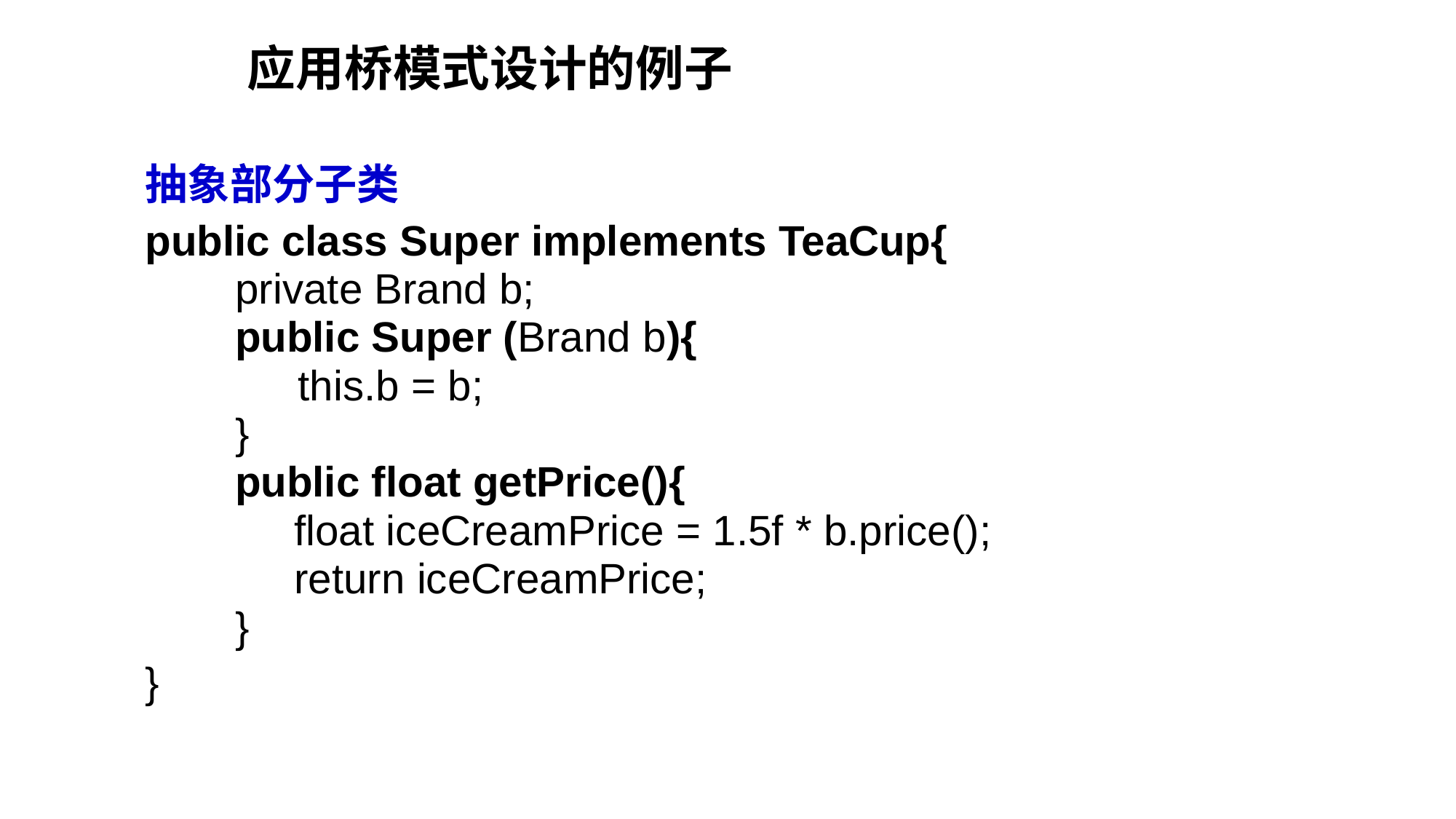

# 应用桥模式设计的例子
抽象部分子类
public class Super implements TeaCup{
   private Brand b;
   public Super (Brand b){
	      this.b = b;
   }
   public float getPrice(){
        float iceCreamPrice = 1.5f * b.price();
        return iceCreamPrice;
   }
}